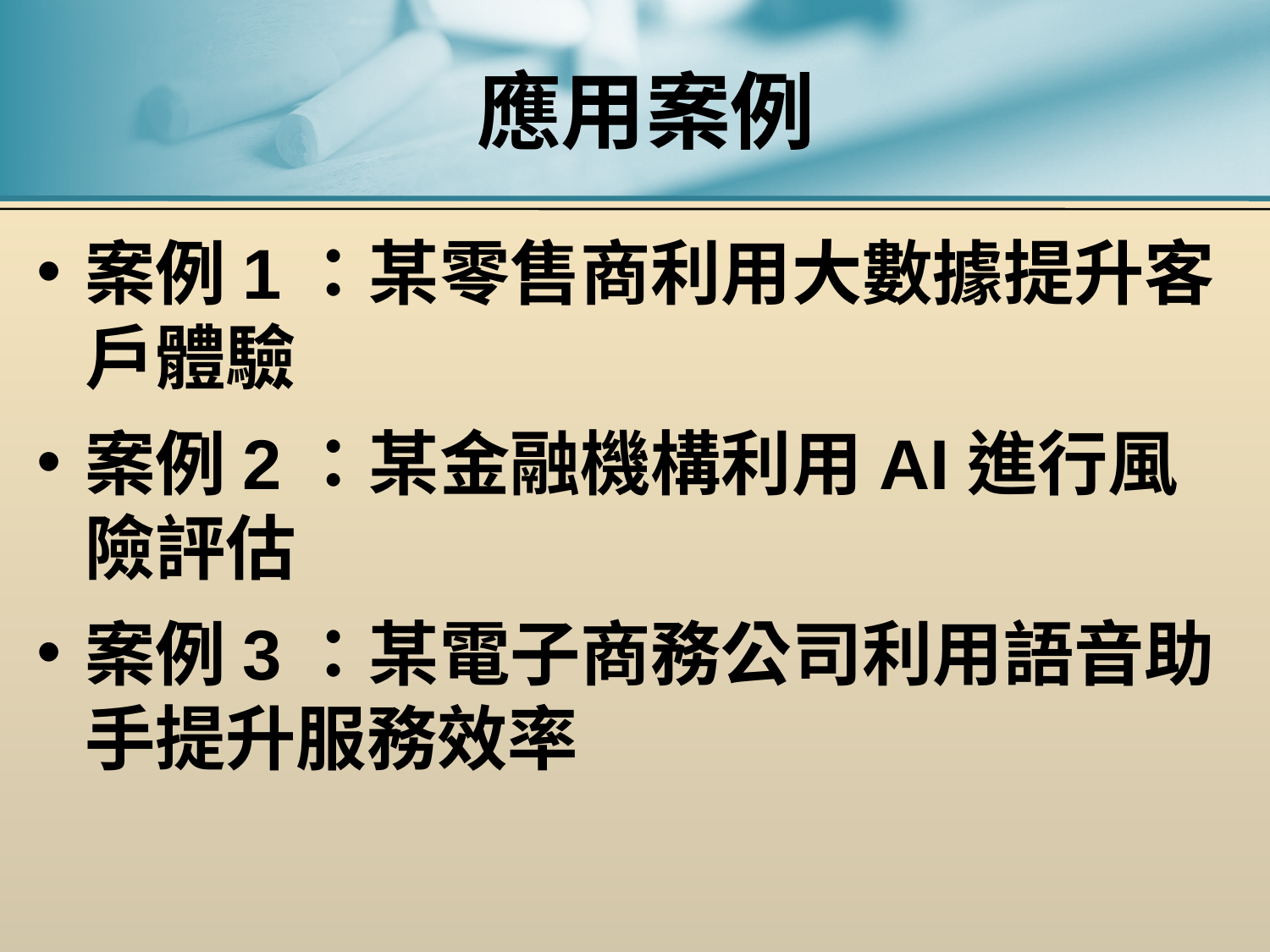

# 應用案例
案例1：某零售商利用大數據提升客戶體驗
案例2：某金融機構利用AI進行風險評估
案例3：某電子商務公司利用語音助手提升服務效率